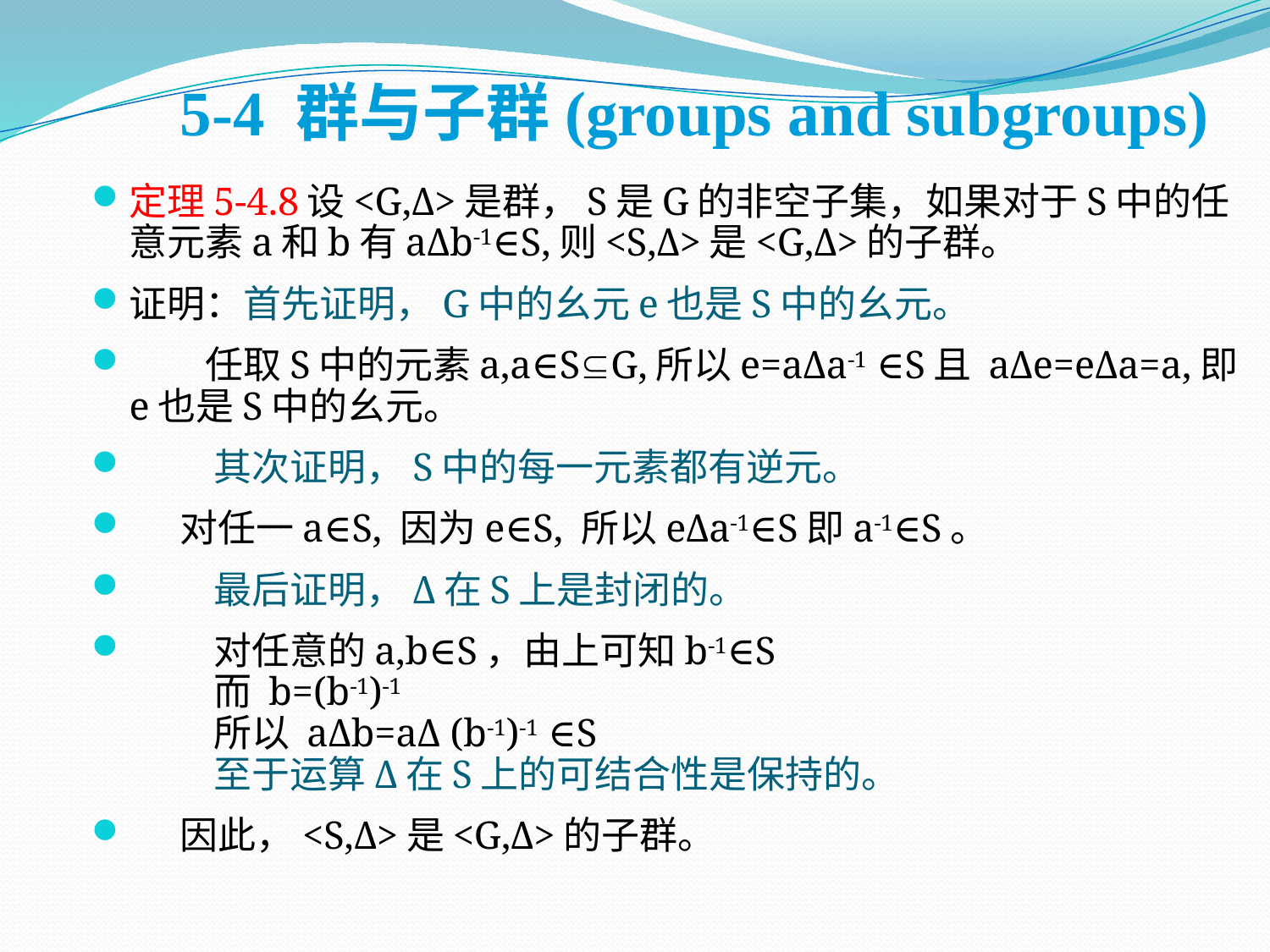

5-4 群与子群(groups and subgroups)
定理5-4.8设<G,Δ>是群，S是G的非空子集，如果对于S中的任意元素a和b有aΔb-1∈S,则<S,Δ>是<G,Δ>的子群。
证明：首先证明，G中的幺元e也是S中的幺元。
　　任取S中的元素a,a∈S⊆G,所以e=aΔa-1 ∈S且 aΔe=eΔa=a,即e也是S中的幺元。
　　 其次证明，S中的每一元素都有逆元。
     对任一a∈S, 因为e∈S, 所以eΔa-1∈S即a-1∈S。
　　 最后证明，Δ在S上是封闭的。
　　 对任意的a,b∈S，由上可知b-1∈S
　　 而 b=(b-1)-1
　　 所以 aΔb=aΔ (b-1)-1 ∈S
　　 至于运算Δ在S上的可结合性是保持的。
     因此，<S,Δ>是<G,Δ>的子群。